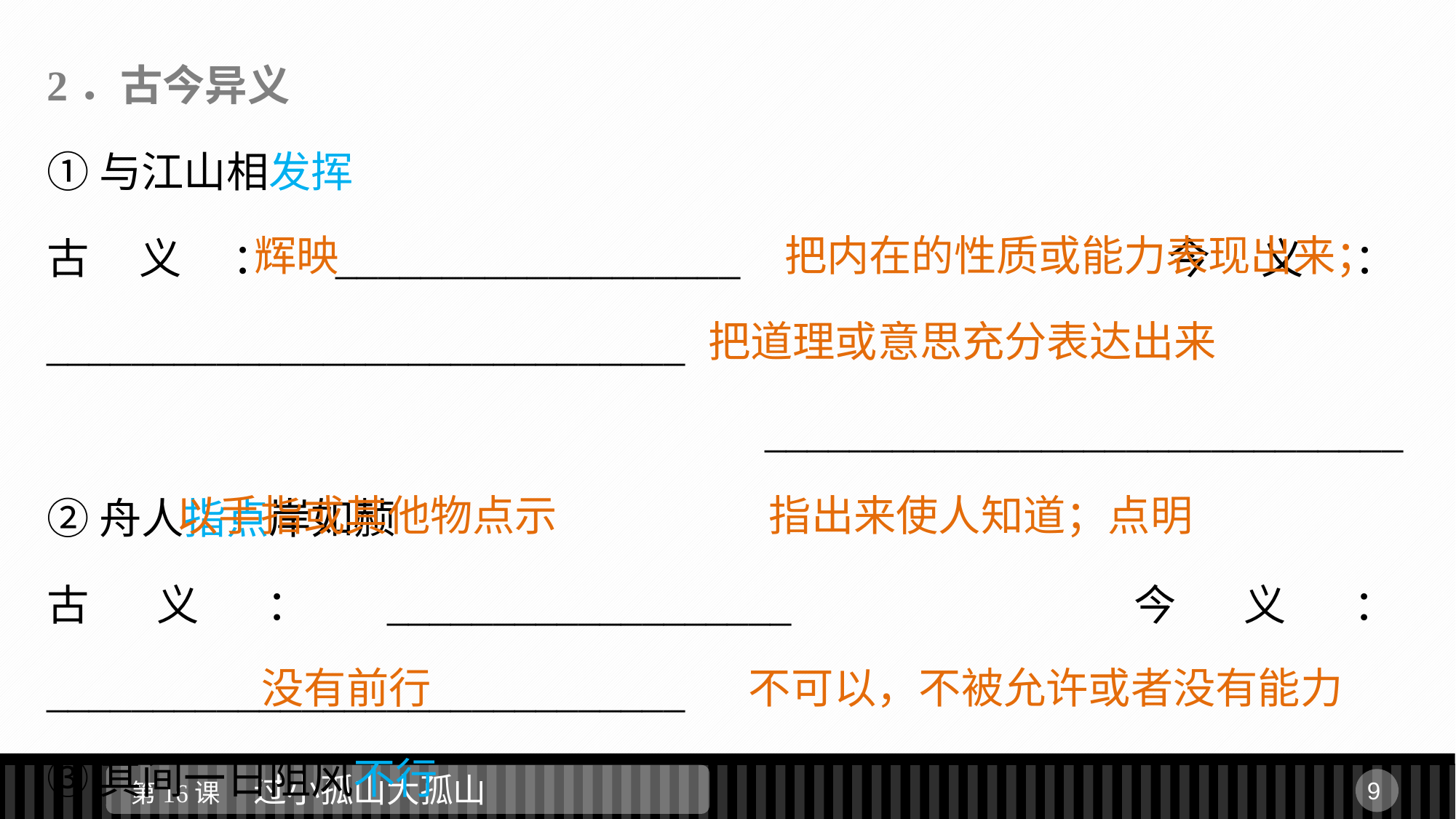

2．古今异义
①与江山相发挥
古义：___________________      今义：______________________________
  					      ______________________________
②舟人指点岸如赪
古义：___________________　  今义：______________________________
③其间一日阻风不行
古义：___________________      今义：______________________________
                    辉映		                               把内在的性质或能力表现出来；
                                                                    把道理或意思充分表达出来
以手指或其他物点示		     指出来使人知道；点明

        没有前行	                          不可以，不被允许或者没有能力